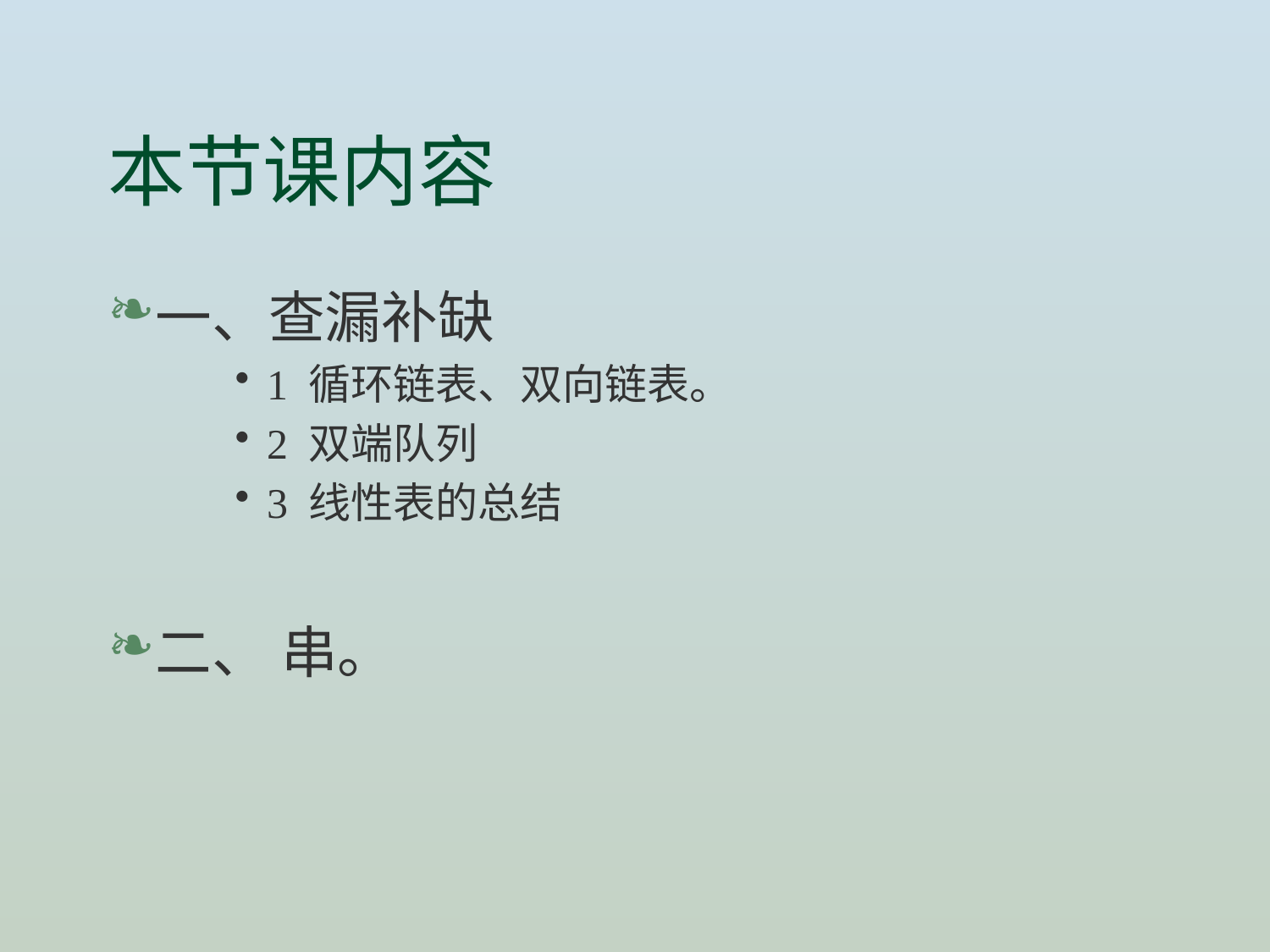

# 本节课内容
一、查漏补缺
1 循环链表、双向链表。
2 双端队列
3 线性表的总结

二、 串。